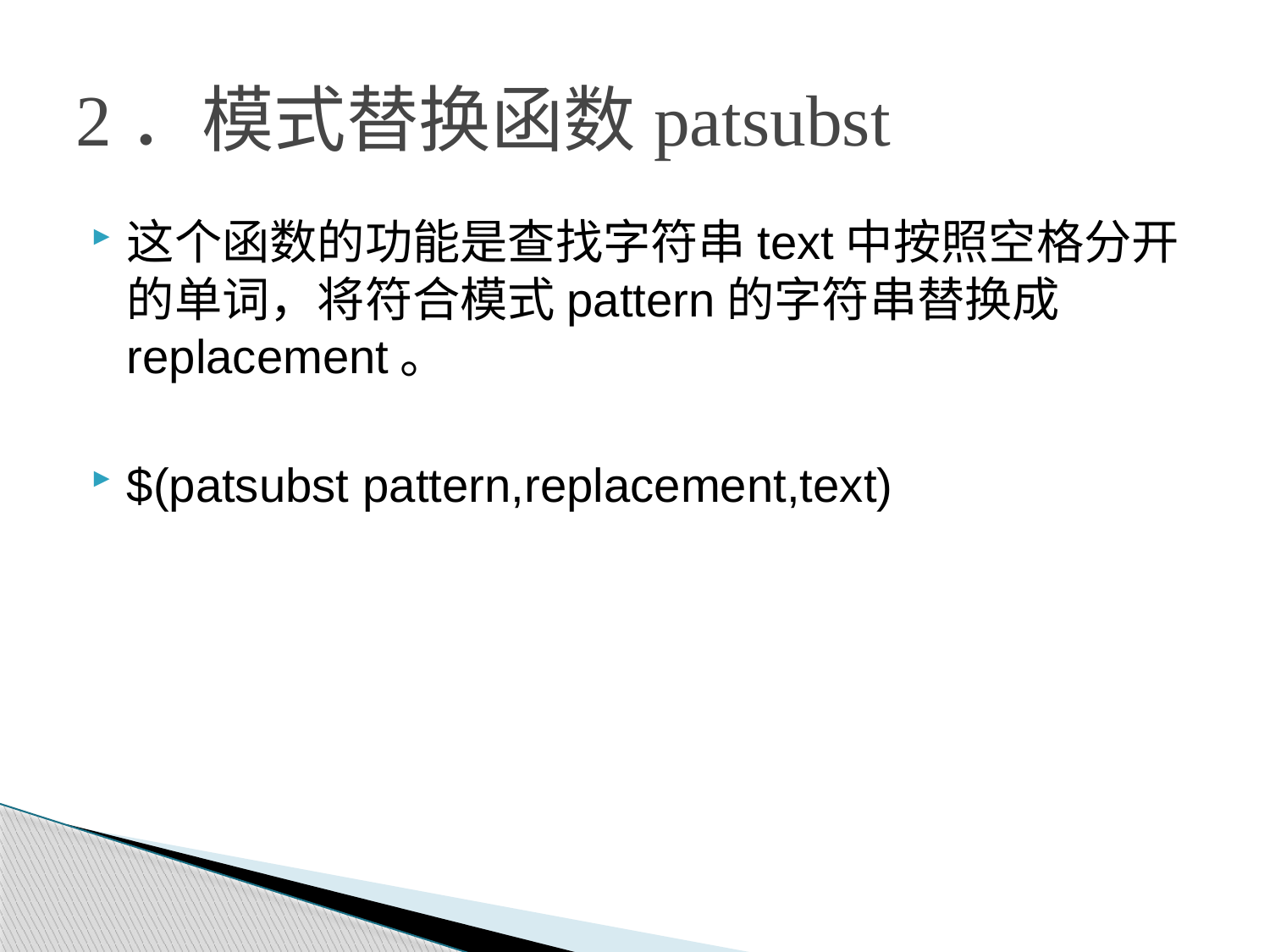

# 2．模式替换函数patsubst
这个函数的功能是查找字符串text中按照空格分开的单词，将符合模式pattern的字符串替换成replacement。

$(patsubst pattern,replacement,text)